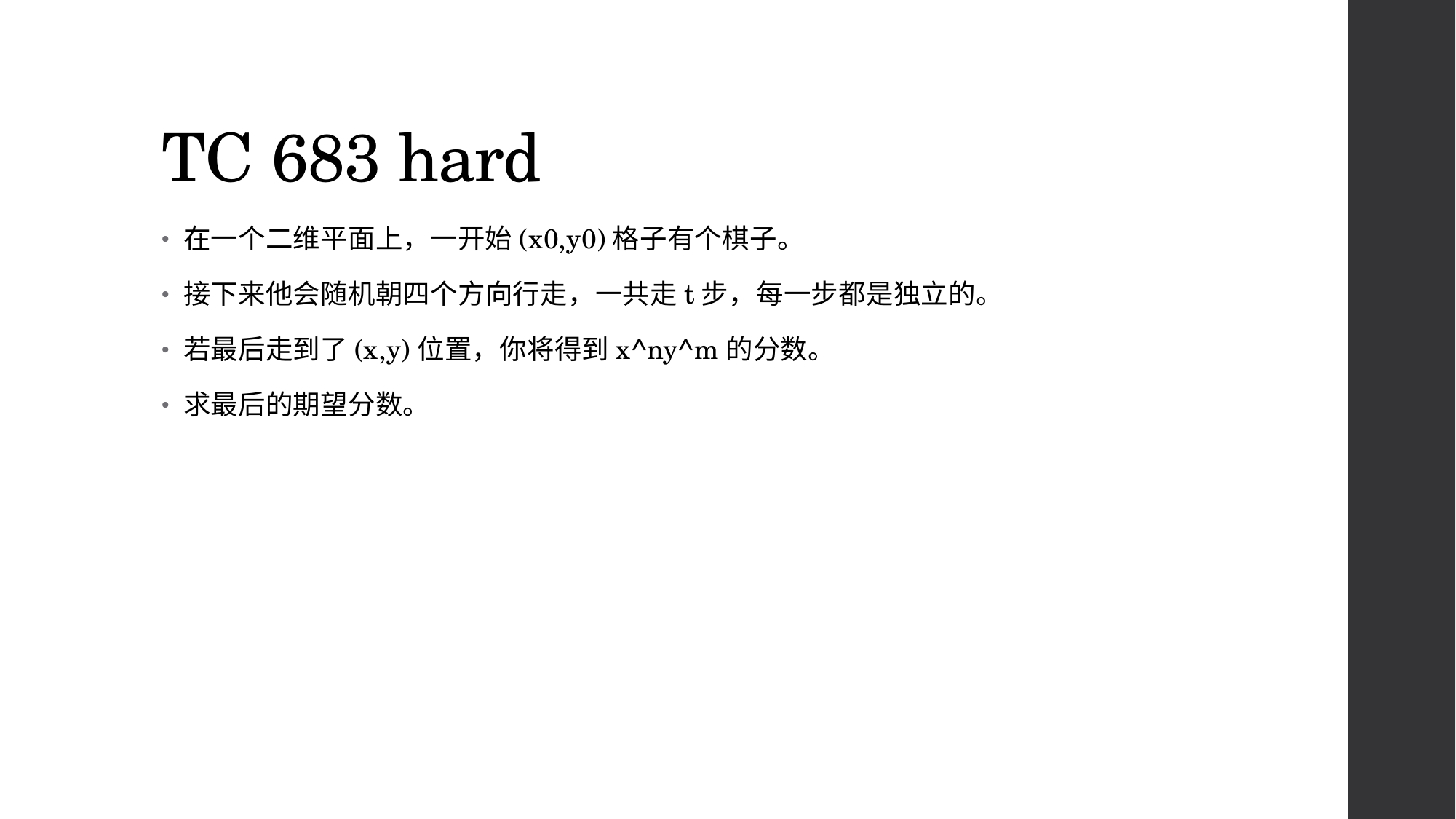

# TC 683 hard
在一个二维平面上，一开始(x0,y0)格子有个棋子。
接下来他会随机朝四个方向行走，一共走t步，每一步都是独立的。
若最后走到了(x,y)位置，你将得到x^ny^m的分数。
求最后的期望分数。